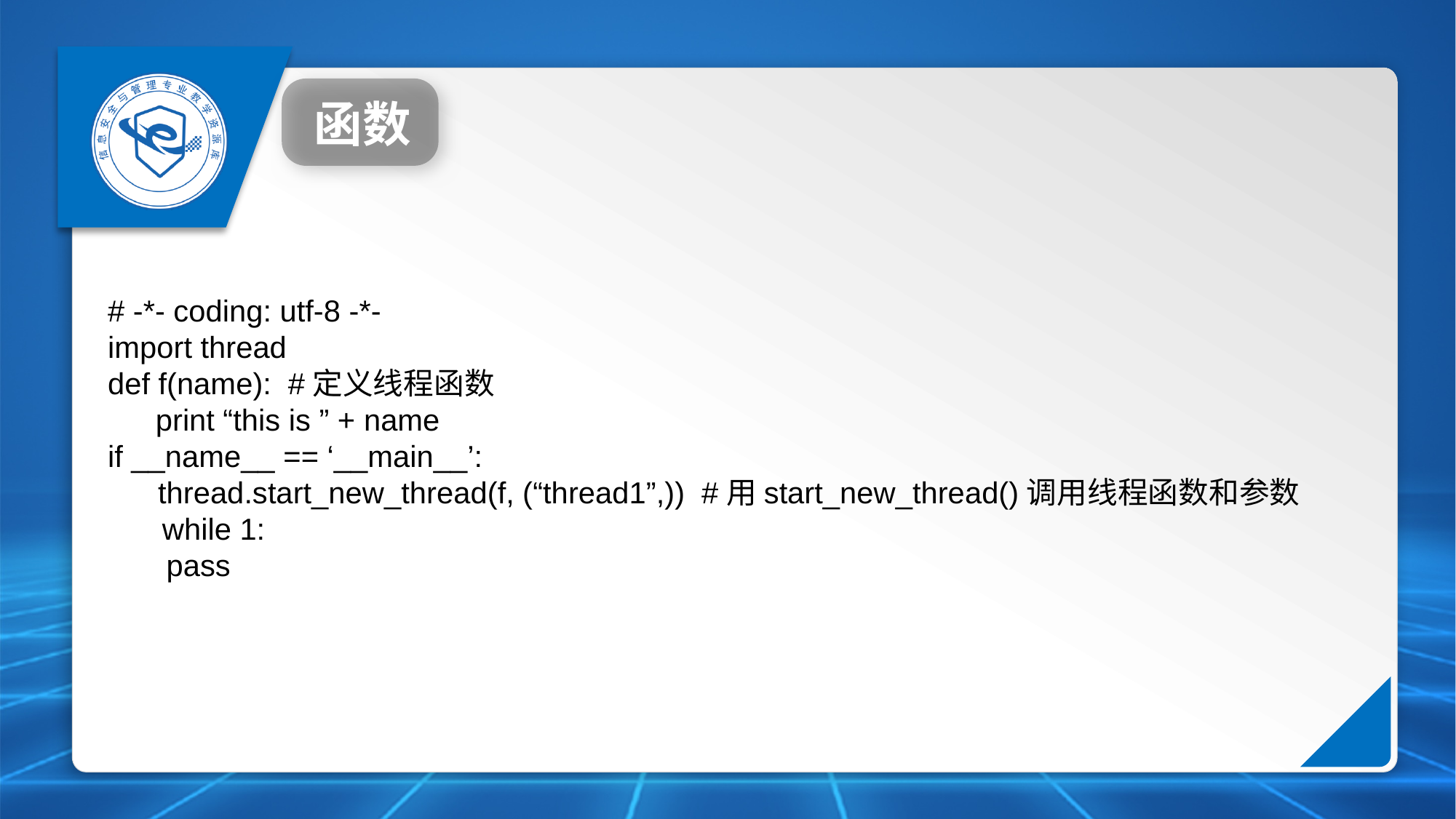

函数
# -*- coding: utf-8 -*- import thread def f(name):  #定义线程函数       print “this is ” + name if __name__ == ‘__main__’:       thread.start_new_thread(f, (“thread1”,))  #用start_new_thread()调用线程函数和参数        while 1:        pass